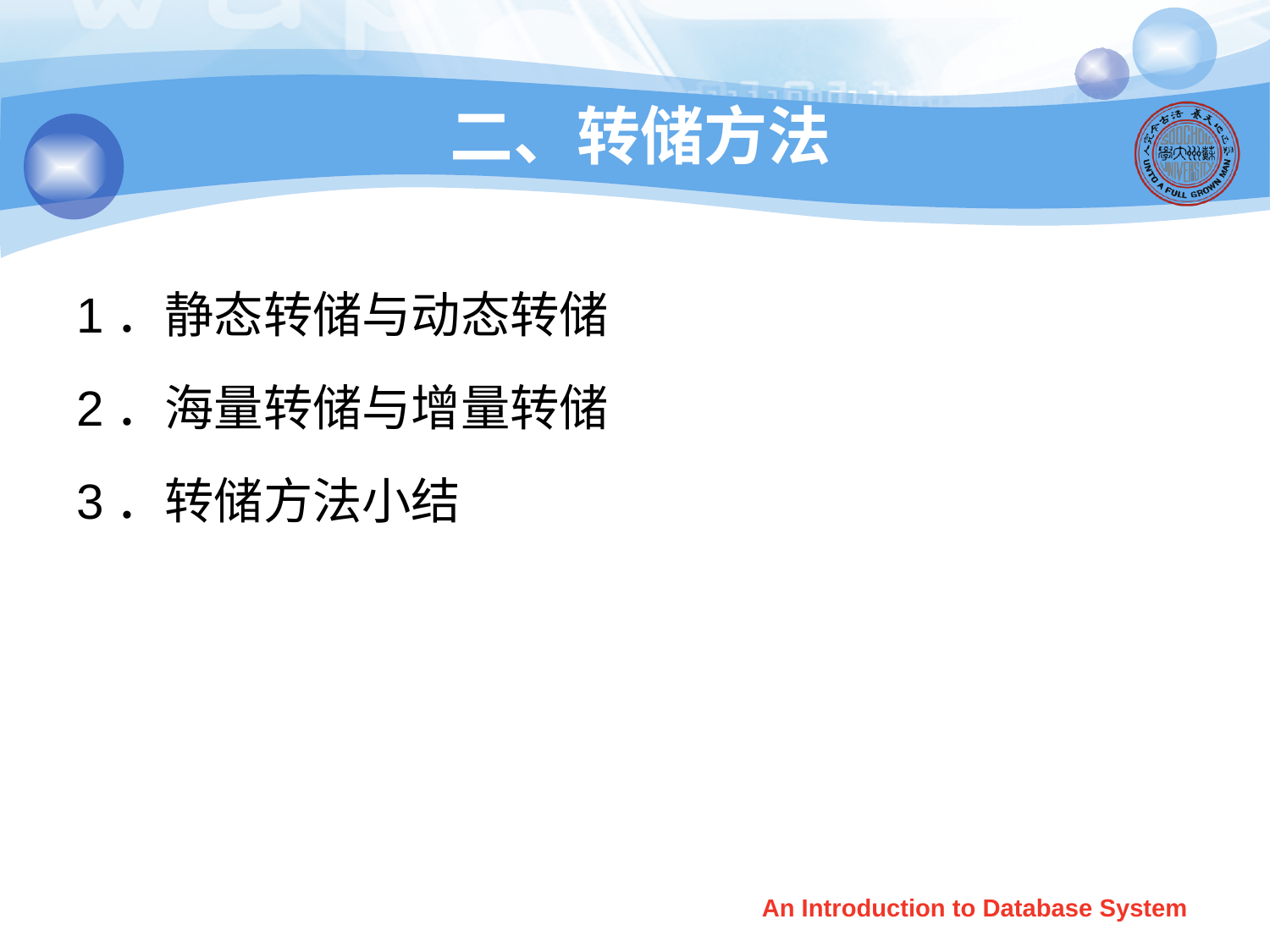

# 二、转储方法
1．静态转储与动态转储
2．海量转储与增量转储
3．转储方法小结
An Introduction to Database System